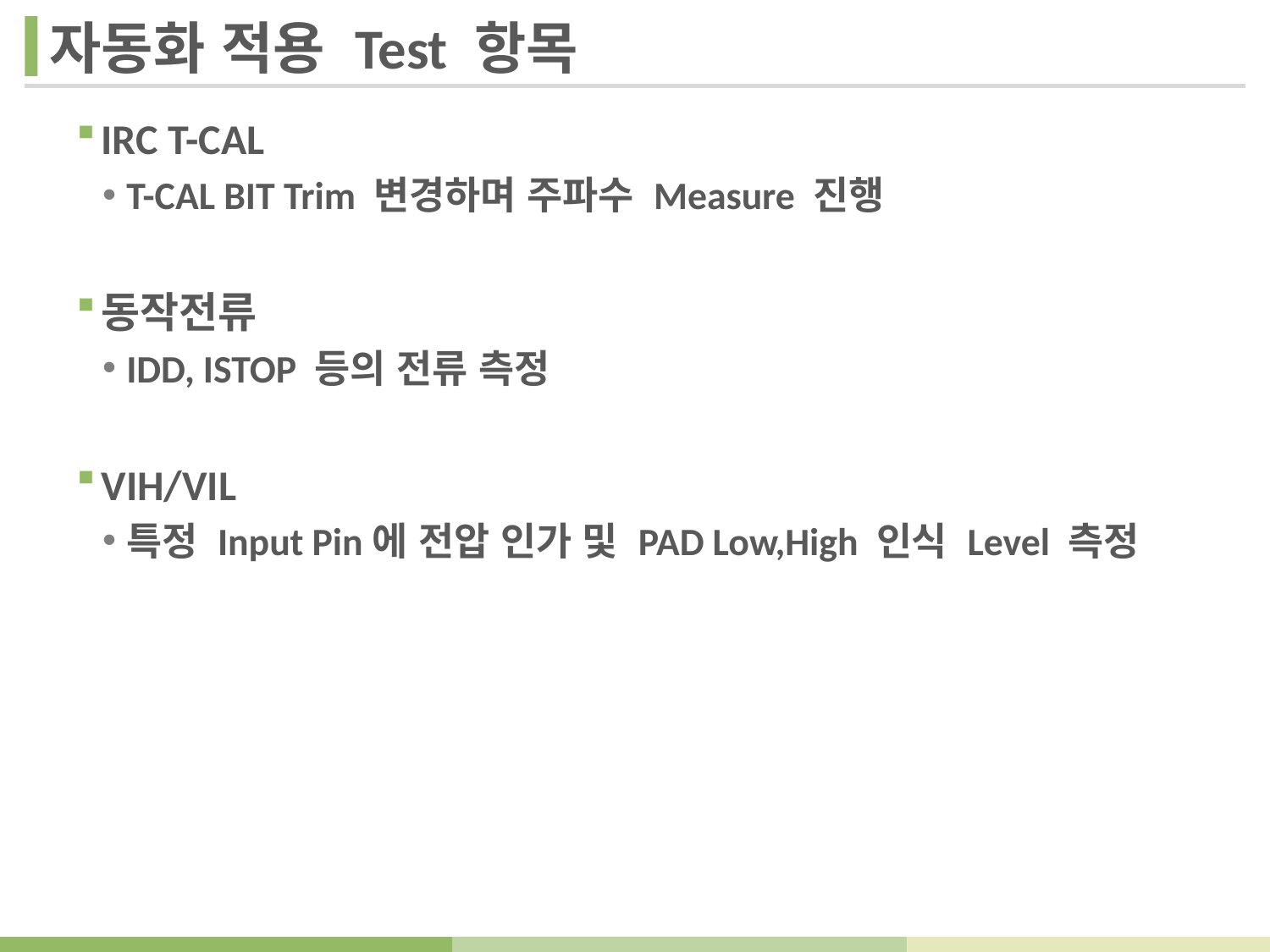

# 자동화 적용 Test 항목
IRC T-CAL
T-CAL BIT Trim 변경하며 주파수 Measure 진행

동작전류
IDD, ISTOP 등의 전류 측정

VIH/VIL
특정 Input Pin에 전압 인가 및 PAD Low,High 인식 Level 측정